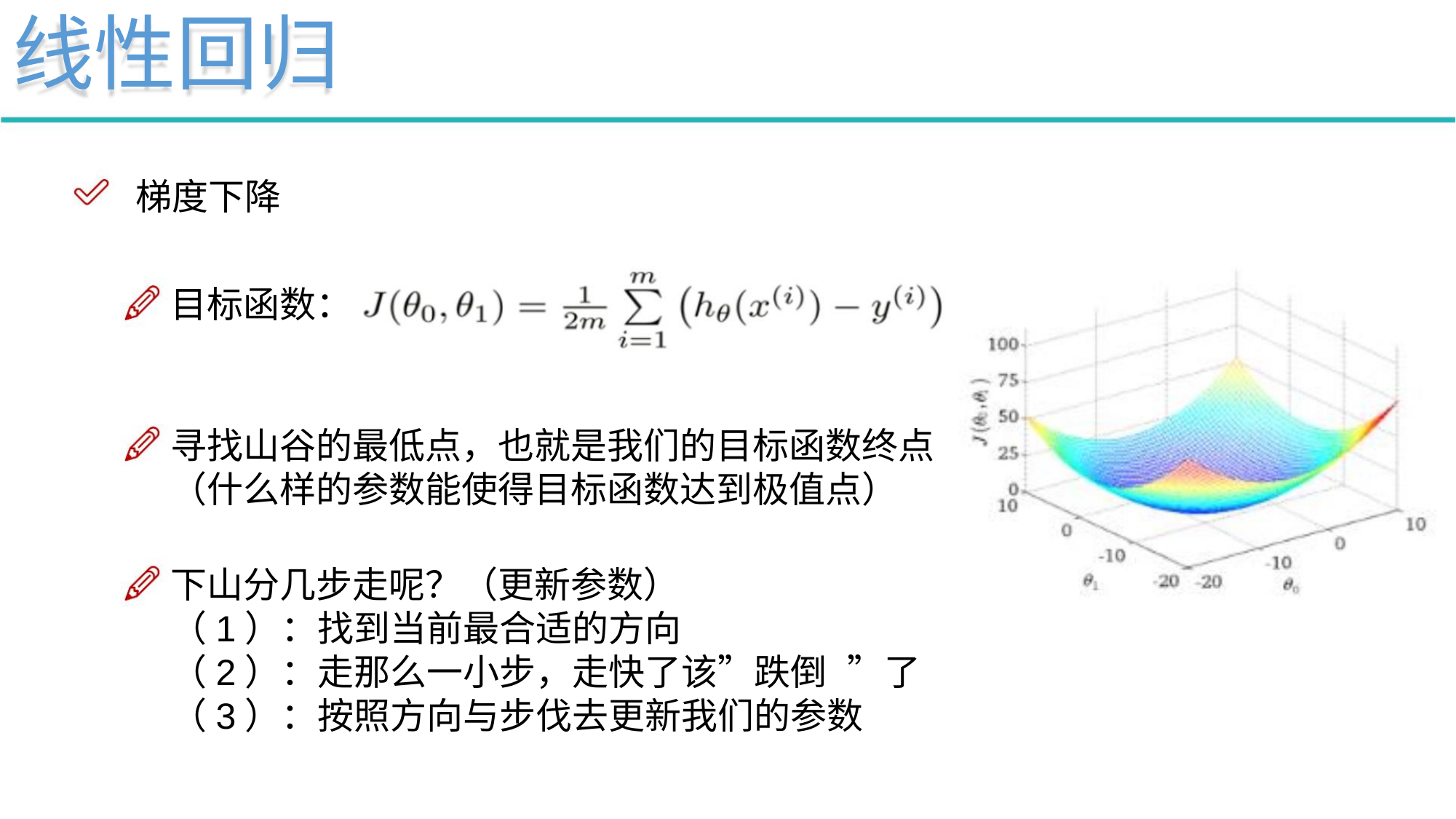

线性回归
梯度下降
目标函数：
寻找山谷的最低点，也就是我们的目标函数终点
（什么样的参数能使得目标函数达到极值点）
下山分几步走呢？（更新参数）
（1）：找到当前最合适的方向
（2）：走那么一小步，走快了该”跌倒 ”了
（3）：按照方向与步伐去更新我们的参数